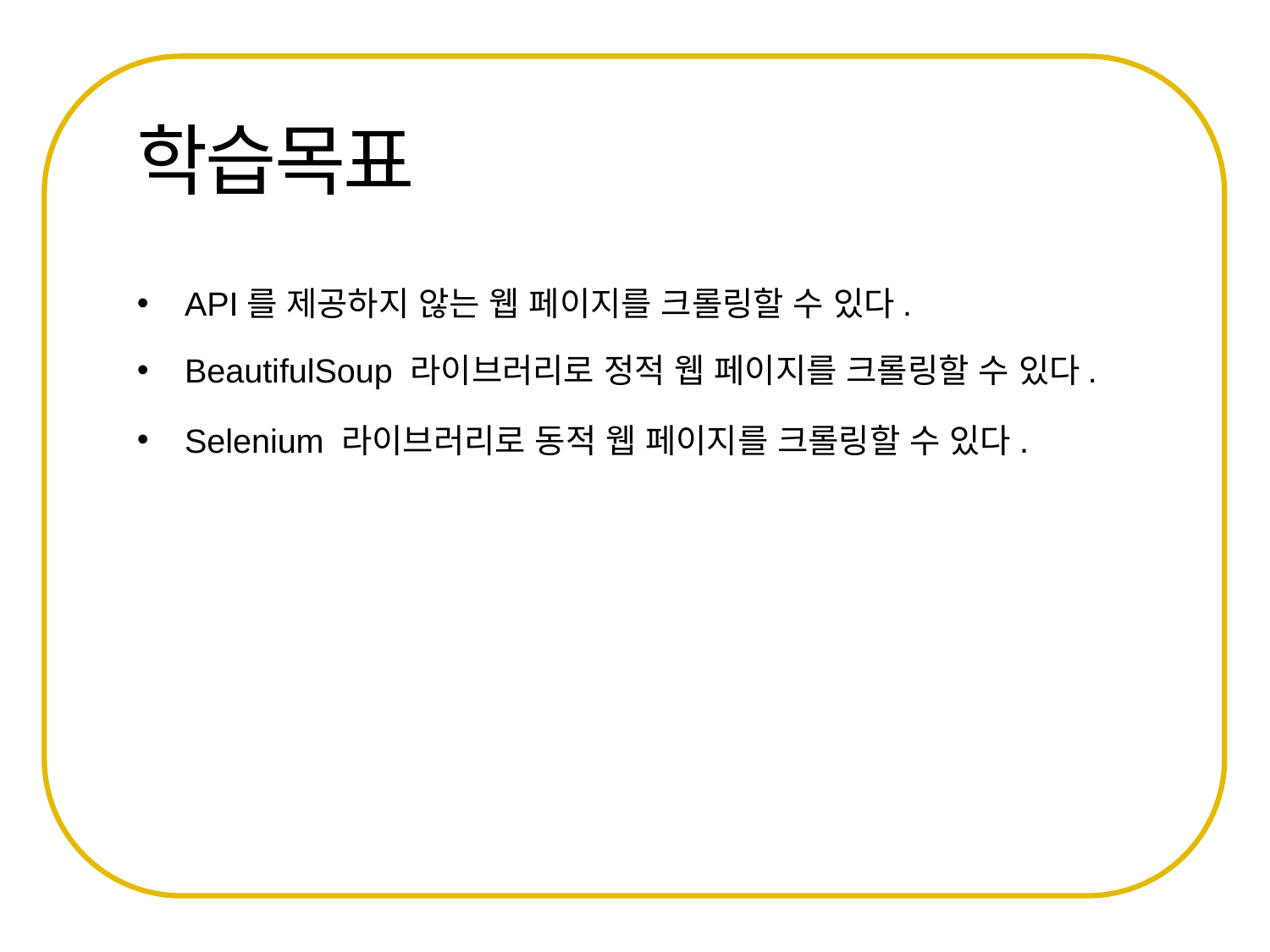

API를 제공하지 않는 웹 페이지를 크롤링할 수 있다.
BeautifulSoup 라이브러리로 정적 웹 페이지를 크롤링할 수 있다.
Selenium 라이브러리로 동적 웹 페이지를 크롤링할 수 있다.